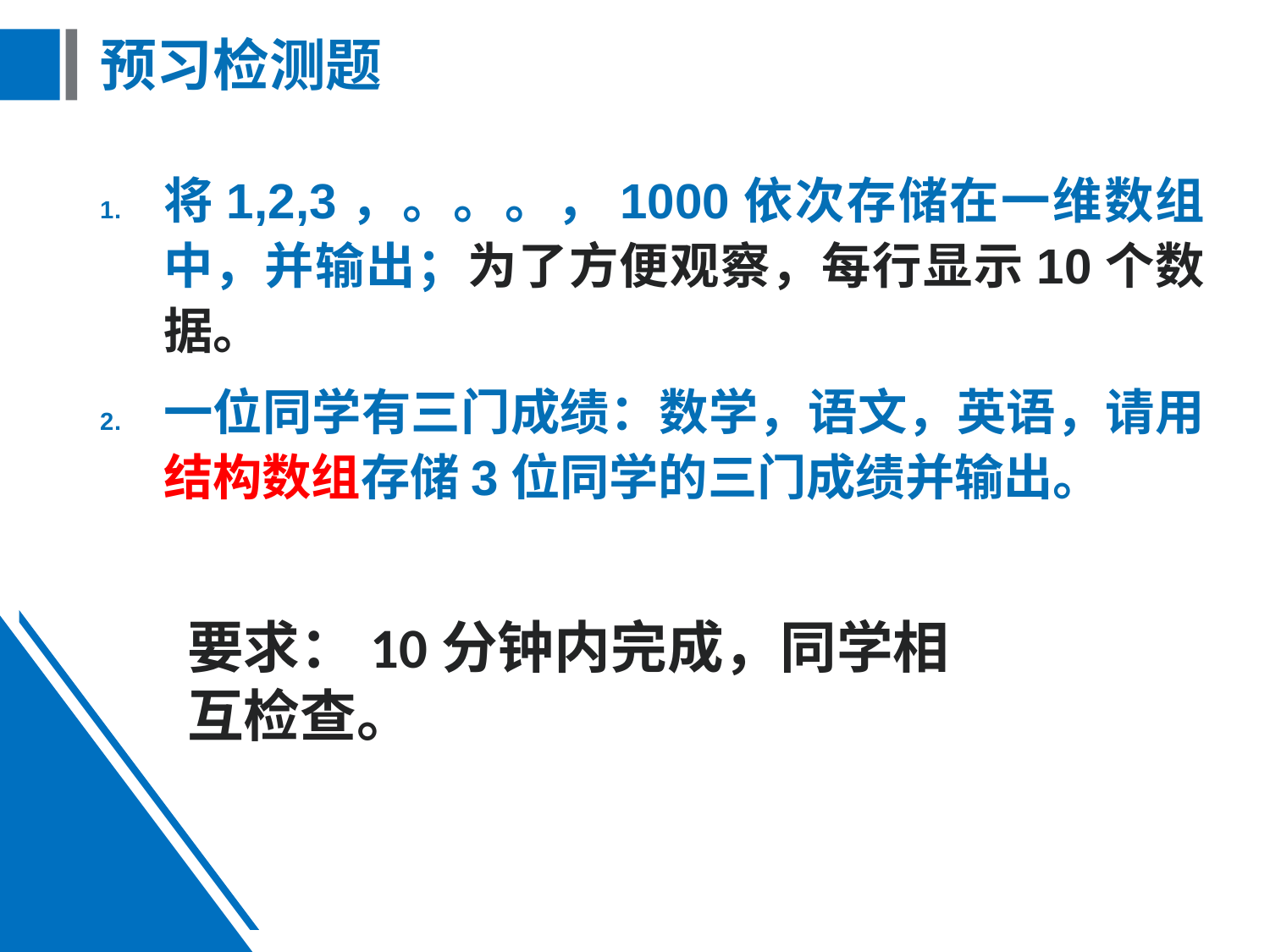

# 预习检测题
将1,2,3，。。。，1000依次存储在一维数组中，并输出；为了方便观察，每行显示10个数据。
一位同学有三门成绩：数学，语文，英语，请用结构数组存储3位同学的三门成绩并输出。
要求：10分钟内完成，同学相互检查。